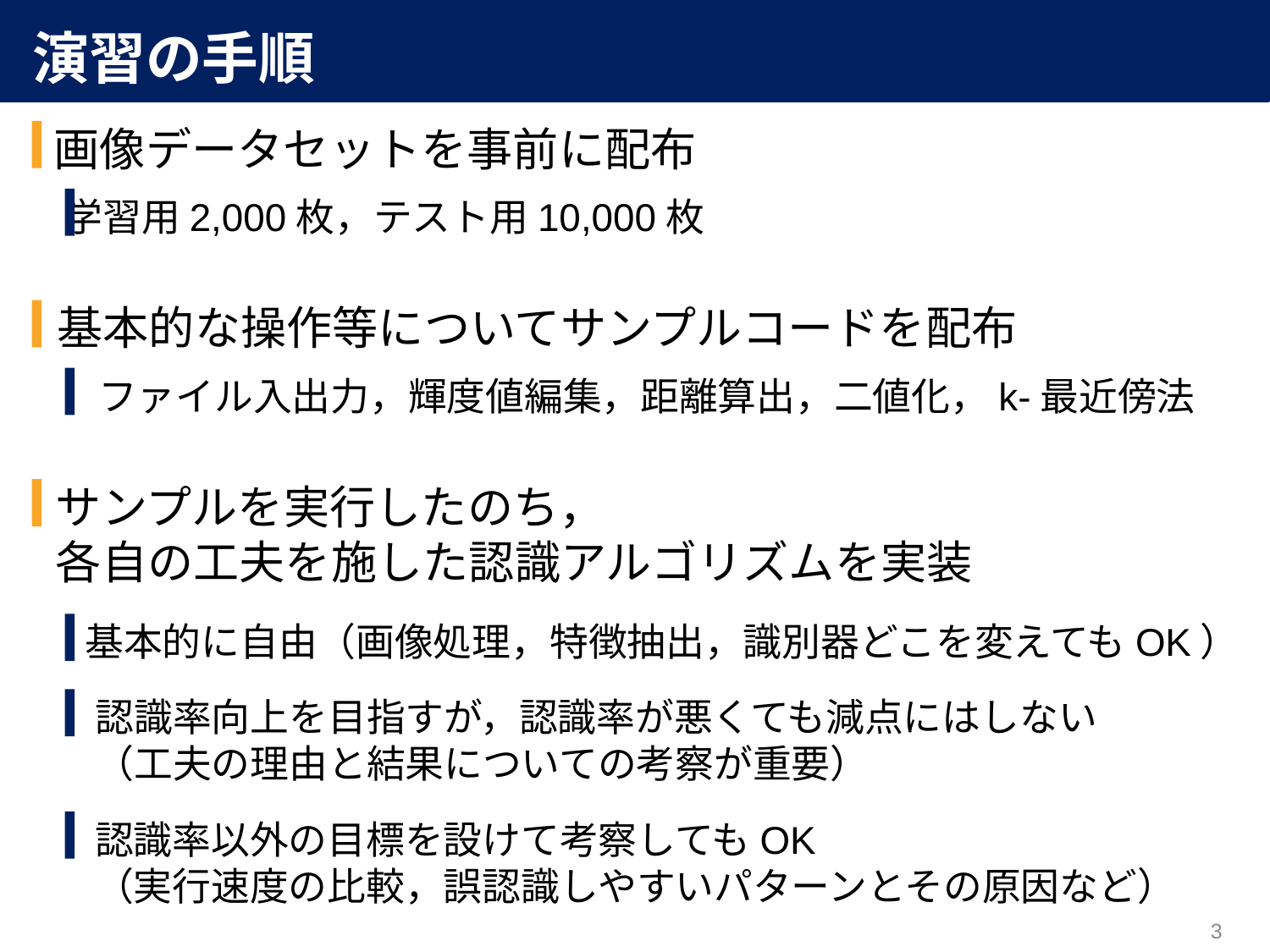

演習の手順
画像データセットを事前に配布

学習用2,000枚，テスト用10,000枚

基本的な操作等についてサンプルコードを配布

ファイル入出力，輝度値編集，距離算出，二値化，k-最近傍法

サンプルを実行したのち，
各自の工夫を施した認識アルゴリズムを実装

基本的に自由（画像処理，特徴抽出，識別器どこを変えてもOK）

認識率向上を目指すが，認識率が悪くても減点にはしない
（工夫の理由と結果についての考察が重要）

認識率以外の目標を設けて考察してもOK
（実行速度の比較，誤認識しやすいパターンとその原因など）

3